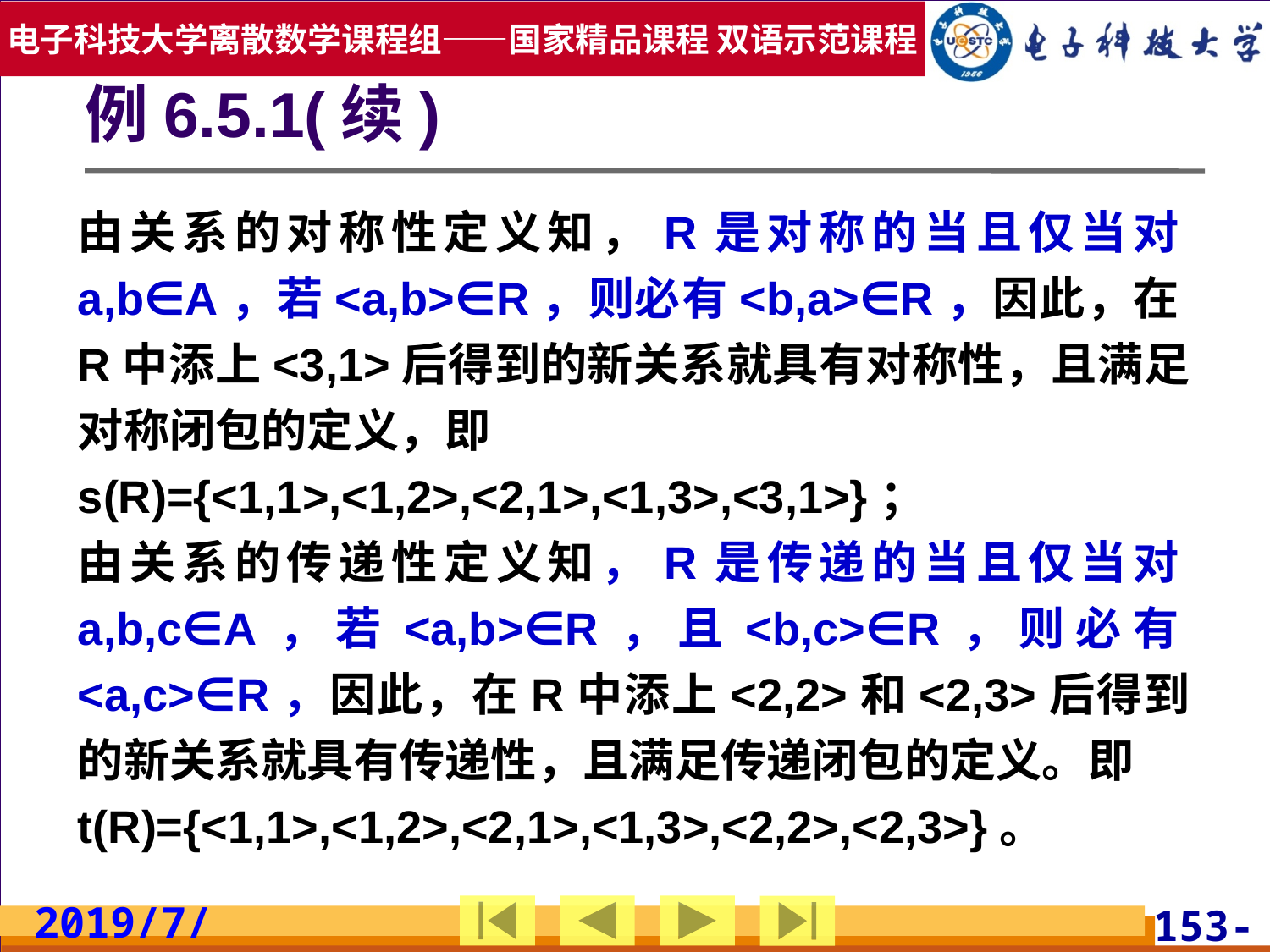

# 例6.5.1(续)
由关系的对称性定义知，R是对称的当且仅当对a,b∈A，若<a,b>∈R，则必有<b,a>∈R，因此，在R中添上<3,1>后得到的新关系就具有对称性，且满足对称闭包的定义，即
s(R)={<1,1>,<1,2>,<2,1>,<1,3>,<3,1>}；
由关系的传递性定义知，R是传递的当且仅当对a,b,c∈A，若<a,b>∈R，且<b,c>∈R，则必有<a,c>∈R，因此，在R中添上<2,2>和<2,3>后得到的新关系就具有传递性，且满足传递闭包的定义。即
t(R)={<1,1>,<1,2>,<2,1>,<1,3>,<2,2>,<2,3>}。
2019/7/3